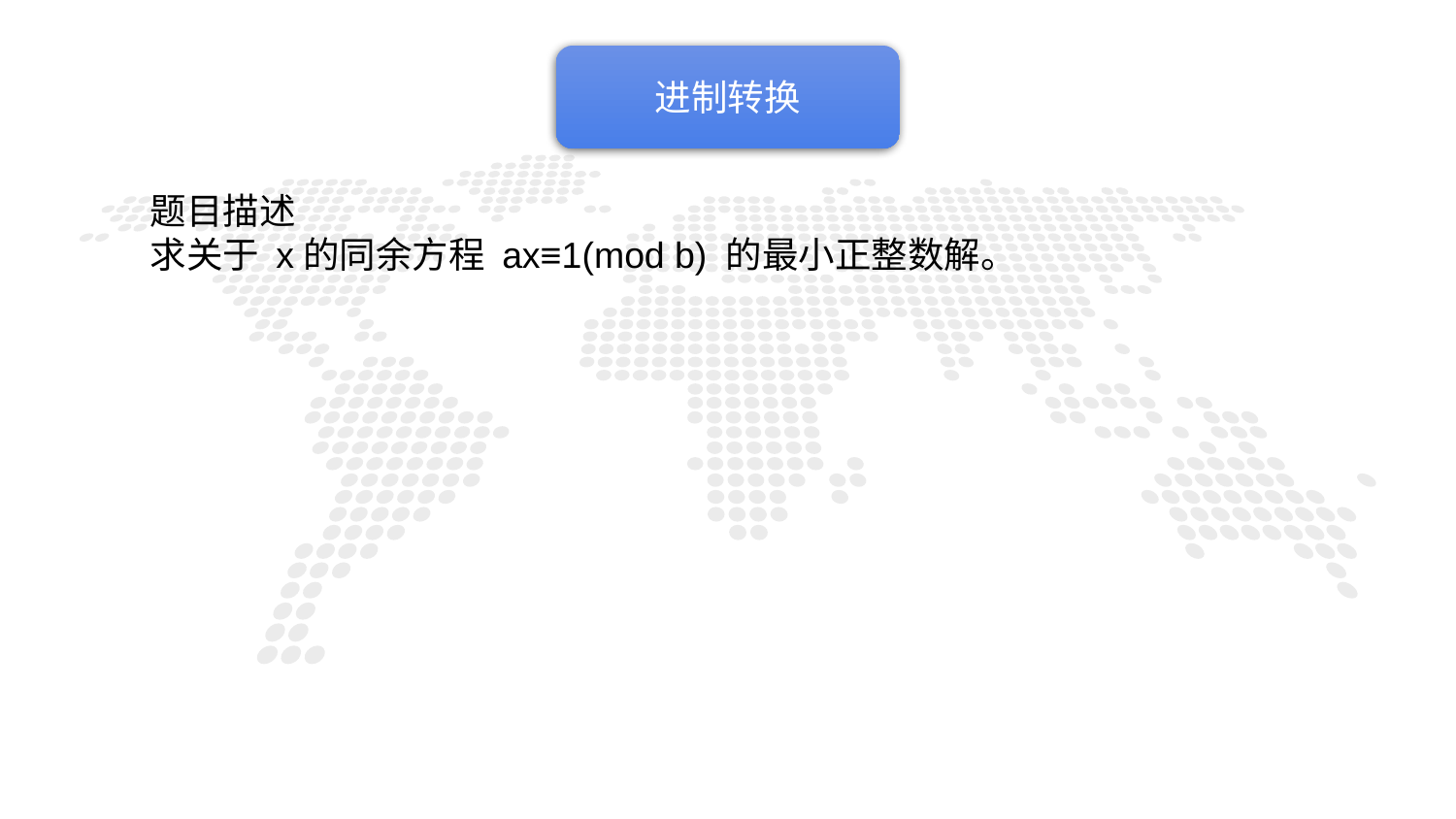

进制转换
题目描述
求关于 x的同余方程 ax≡1(mod b) 的最小正整数解。